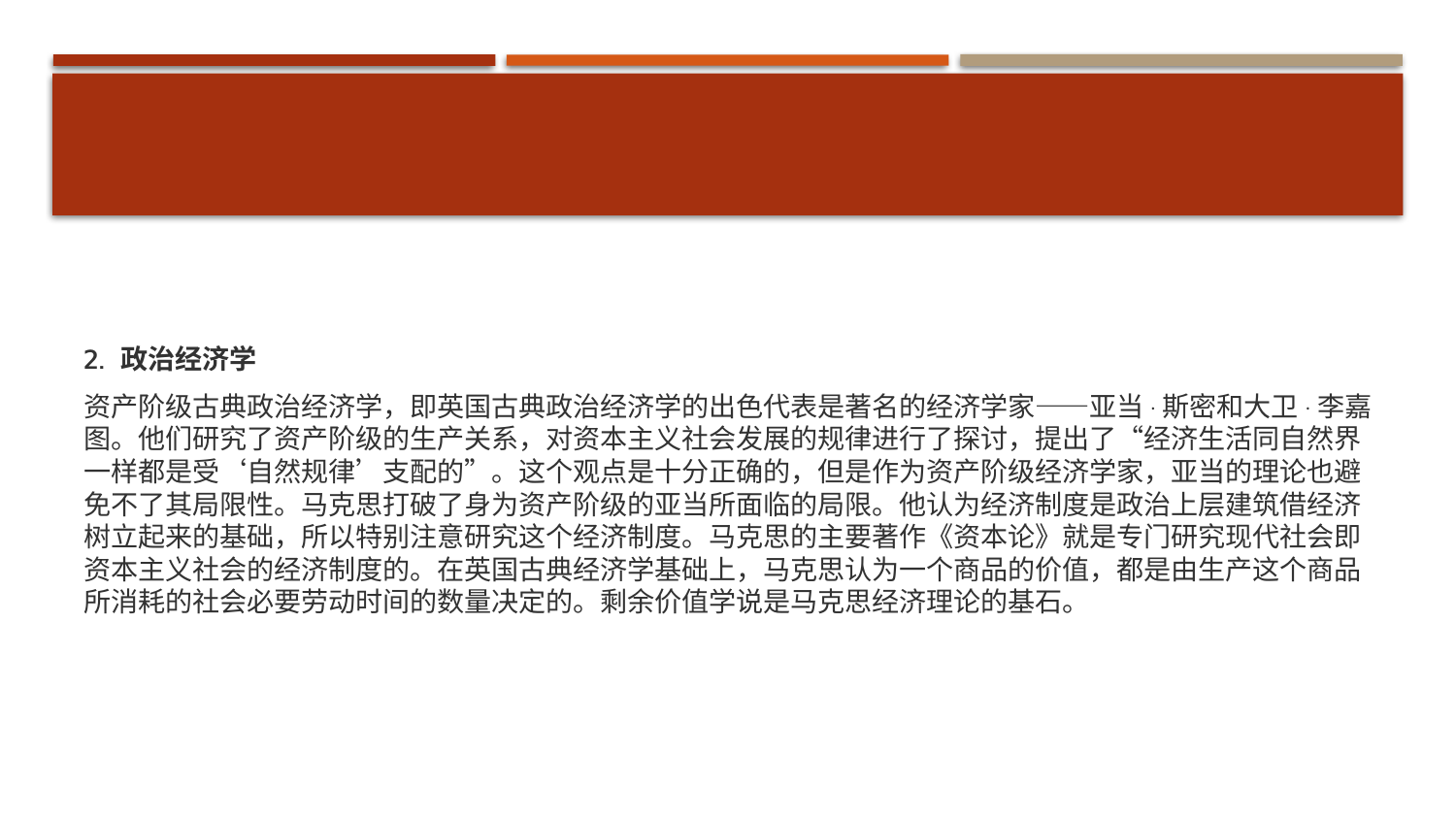

2. 政治经济学
资产阶级古典政治经济学，即英国古典政治经济学的出色代表是著名的经济学家——亚当·斯密和大卫·李嘉图。他们研究了资产阶级的生产关系，对资本主义社会发展的规律进行了探讨，提出了“经济生活同自然界一样都是受‘自然规律’支配的”。这个观点是十分正确的，但是作为资产阶级经济学家，亚当的理论也避免不了其局限性。马克思打破了身为资产阶级的亚当所面临的局限。他认为经济制度是政治上层建筑借经济树立起来的基础，所以特别注意研究这个经济制度。马克思的主要著作《资本论》就是专门研究现代社会即资本主义社会的经济制度的。在英国古典经济学基础上，马克思认为一个商品的价值，都是由生产这个商品所消耗的社会必要劳动时间的数量决定的。剩余价值学说是马克思经济理论的基石。